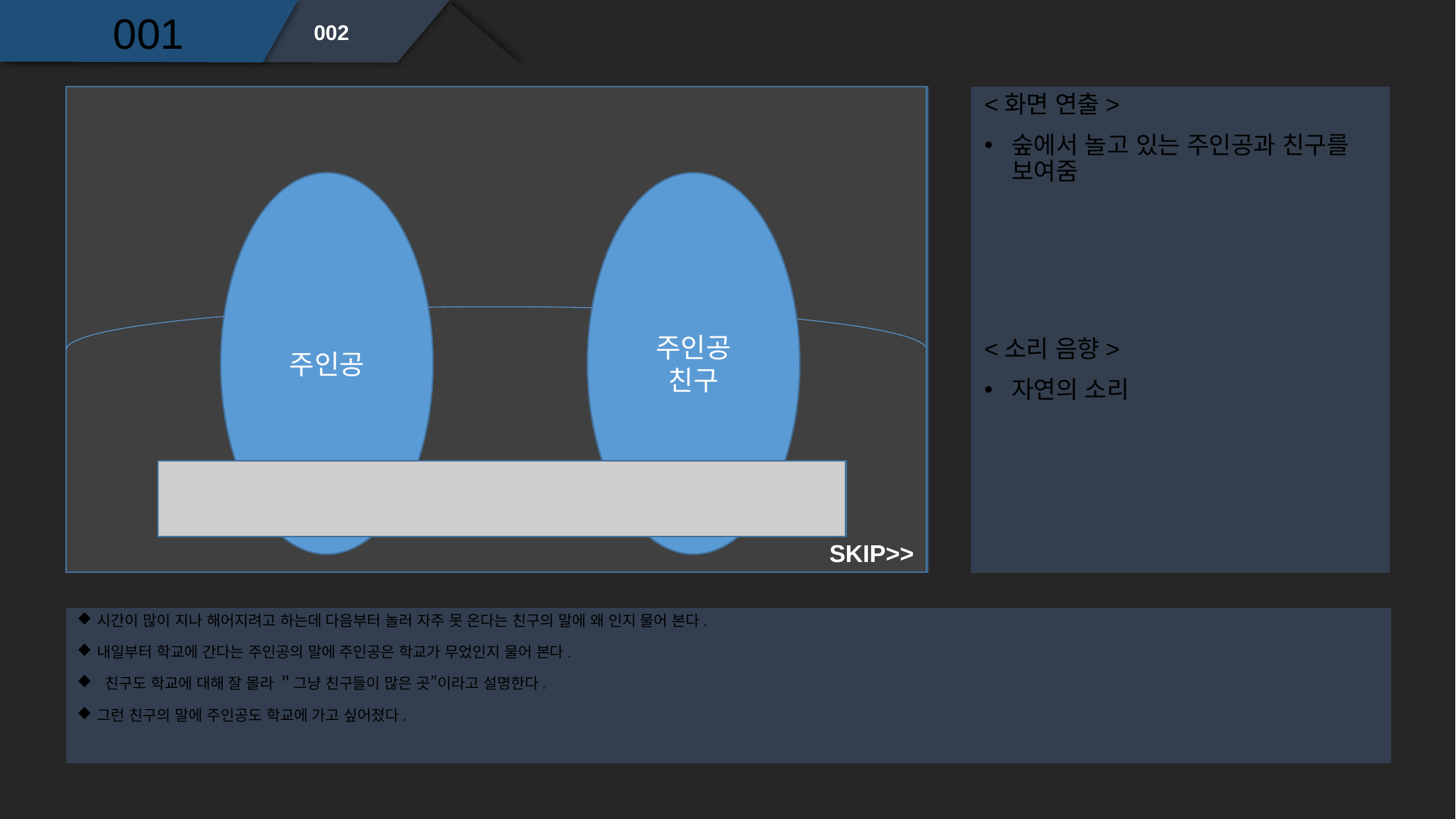

001
002

<화면 연출>
숲에서 놀고 있는 주인공과 친구를 보여줌

주인공
주인공
친구

<소리 음향>
자연의 소리

SKIP>>
시간이 많이 지나 해어지려고 하는데 다음부터 놀러 자주 못 온다는 친구의 말에 왜 인지 물어 본다.
내일부터 학교에 간다는 주인공의 말에 주인공은 학교가 무었인지 물어 본다.
 친구도 학교에 대해 잘 몰라 ＂그냥 친구들이 많은 곳”이라고 설명한다.
그런 친구의 말에 주인공도 학교에 가고 싶어졌다.